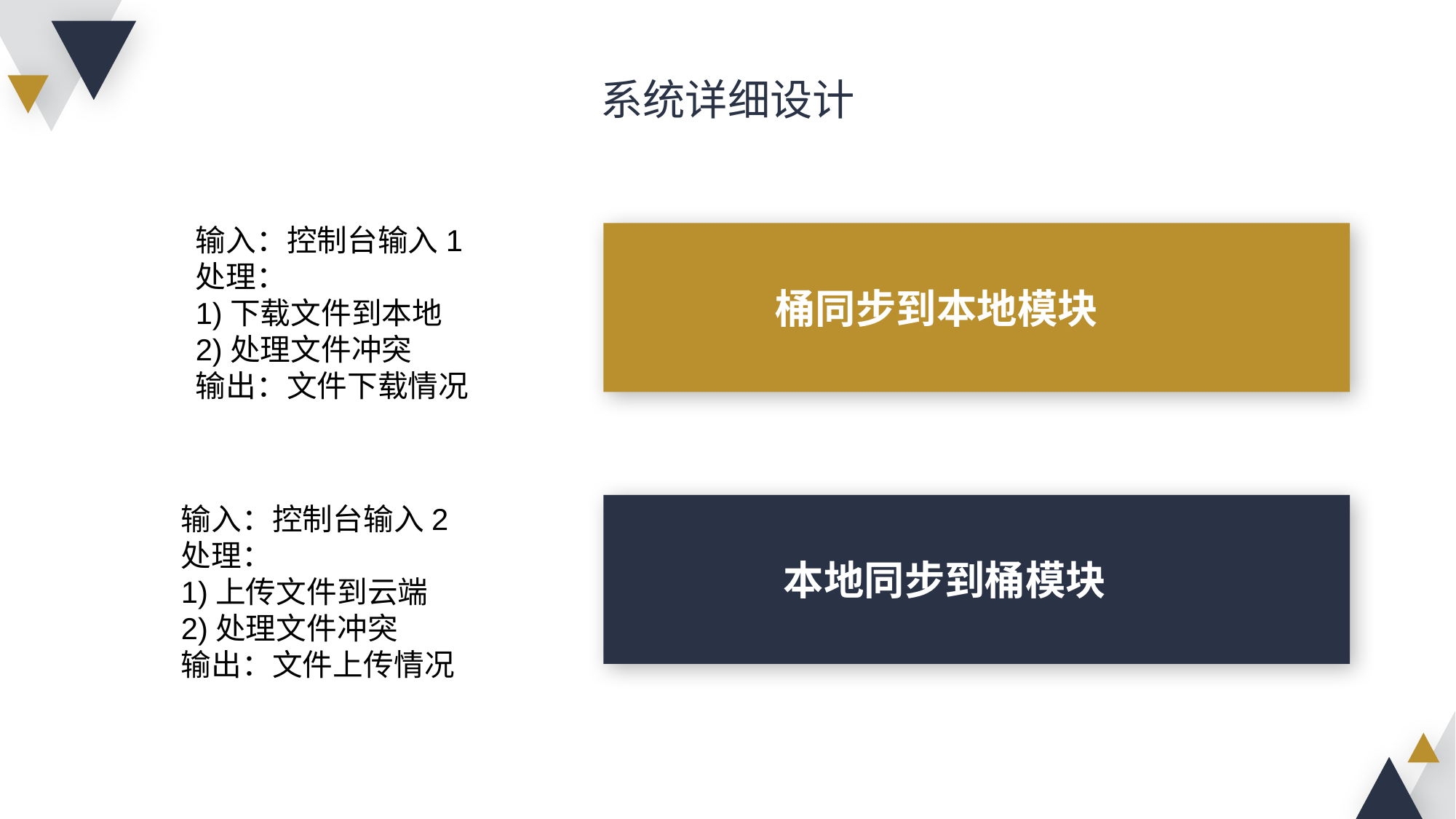

系统详细设计
输入：控制台输入1
处理：
1)下载文件到本地
2)处理文件冲突
输出：文件下载情况

桶同步到本地模块
输入：控制台输入2
处理：
1)上传文件到云端
2)处理文件冲突
输出：文件上传情况

本地同步到桶模块